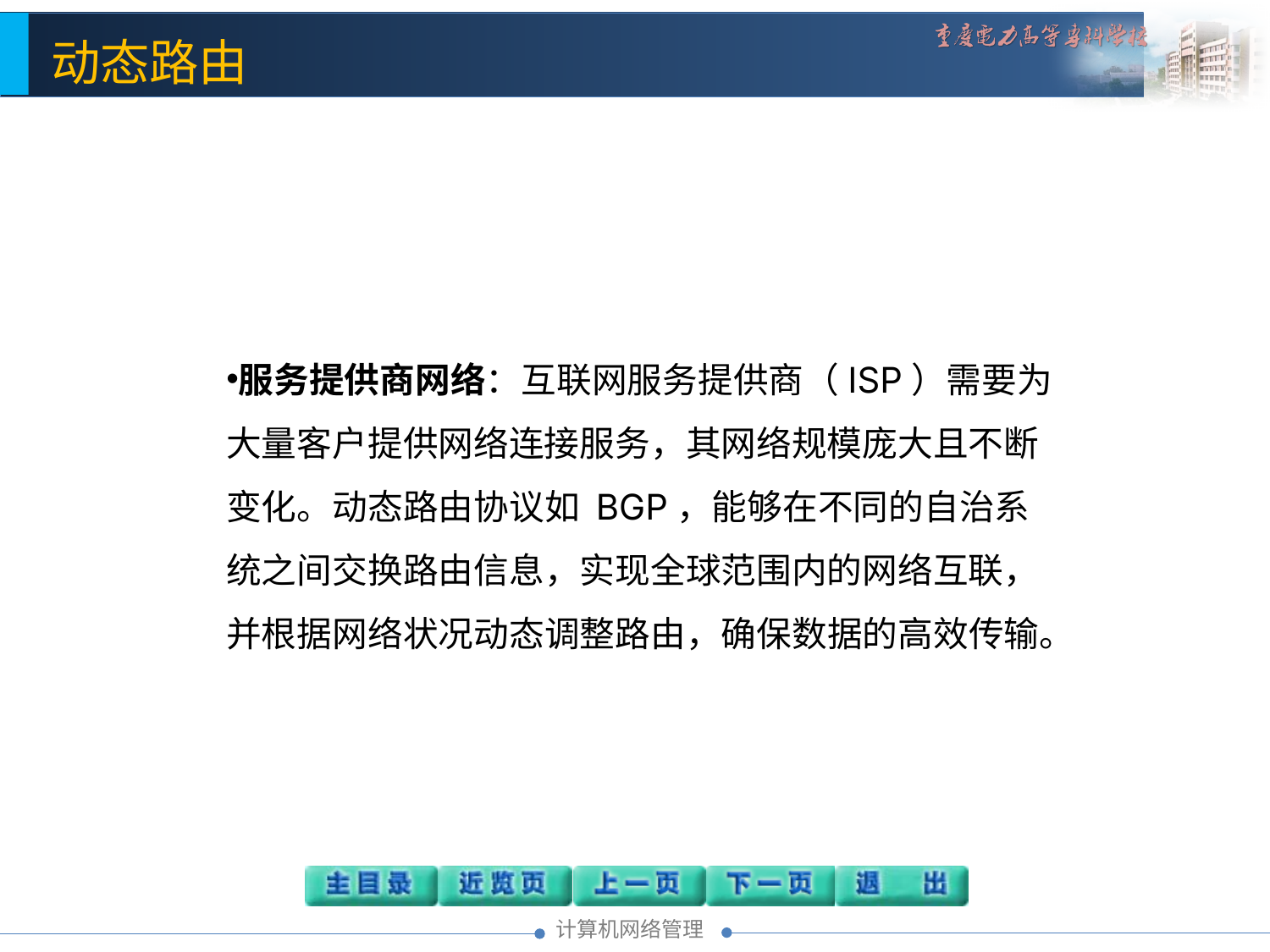

服务提供商网络：互联网服务提供商（ISP）需要为大量客户提供网络连接服务，其网络规模庞大且不断变化。动态路由协议如 BGP，能够在不同的自治系统之间交换路由信息，实现全球范围内的网络互联，并根据网络状况动态调整路由，确保数据的高效传输。